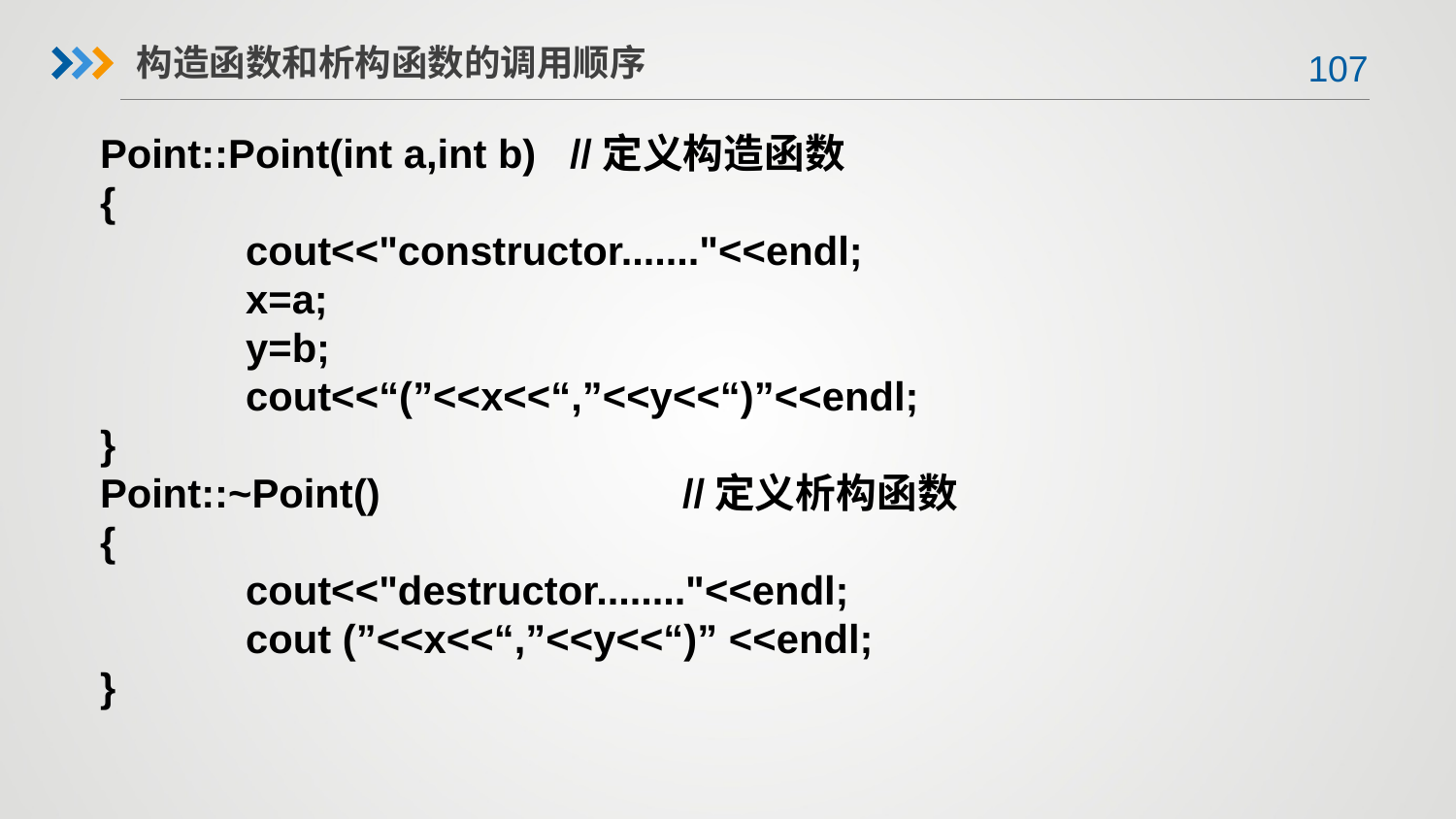

构造函数和析构函数的调用顺序
Point::Point(int a,int b)   //定义构造函数
{
 	cout<<"constructor......."<<endl;
 	x=a;
 	y=b;
 	cout<<“(”<<x<<“,”<<y<<“)”<<endl;
}
Point::~Point()    		//定义析构函数
{
 	cout<<"destructor........"<<endl;
 	cout (”<<x<<“,”<<y<<“)” <<endl;
}